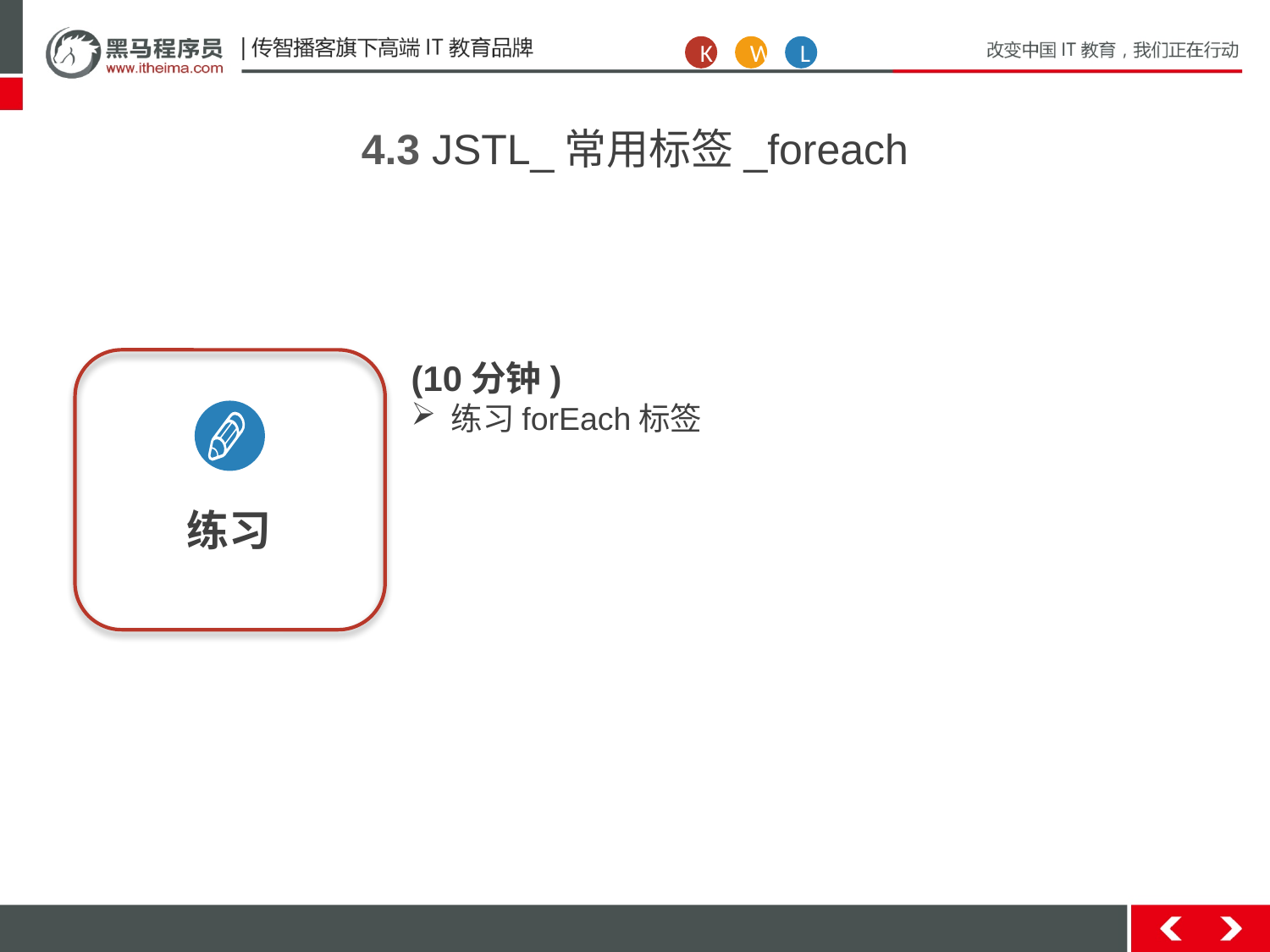

K
W
L
4.3 JSTL_常用标签_foreach

练习
(10分钟)
练习forEach标签